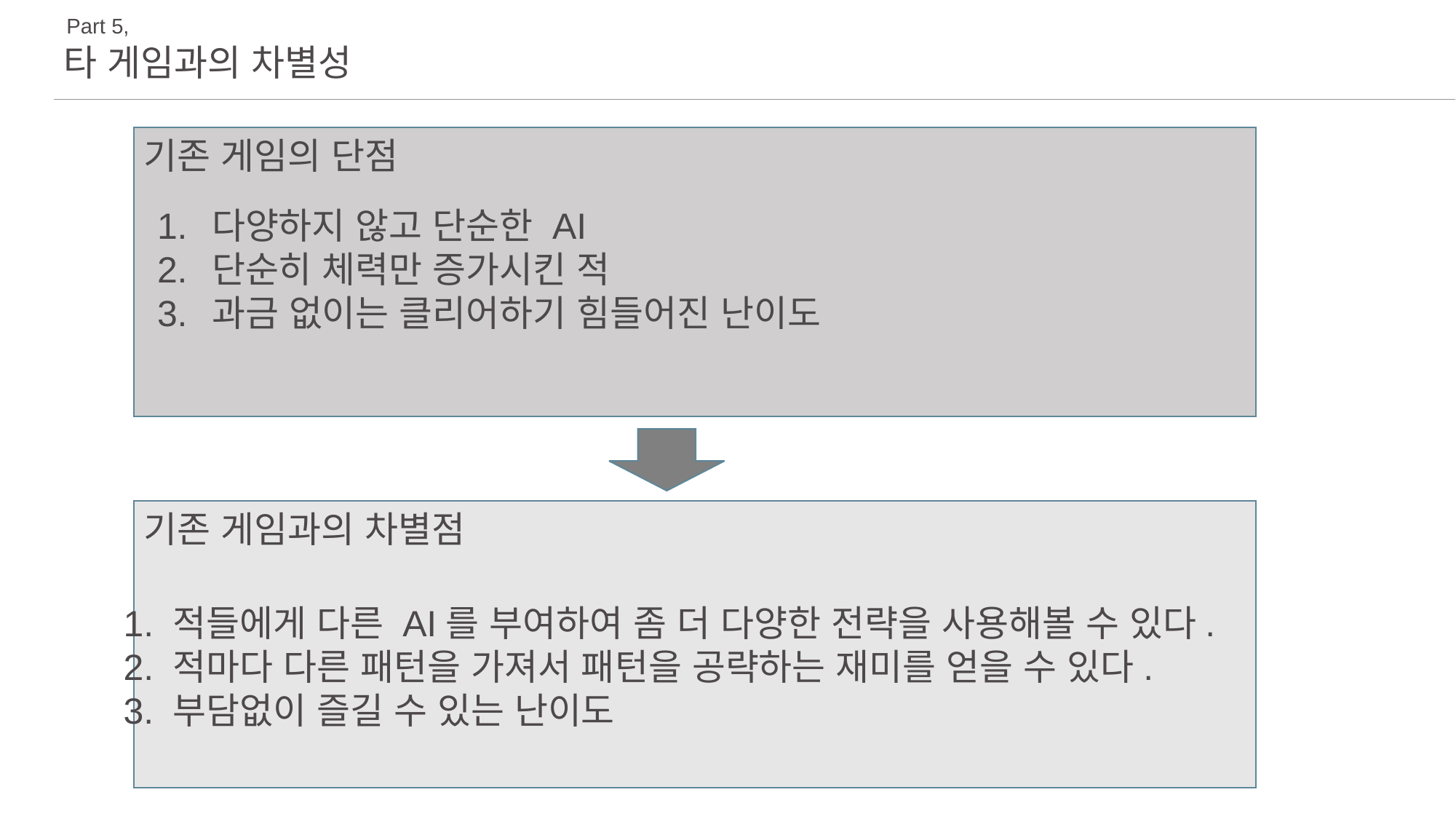

Part 5,
타 게임과의 차별성
기존 게임의 단점

다양하지 않고 단순한 AI
단순히 체력만 증가시킨 적
과금 없이는 클리어하기 힘들어진 난이도

기존 게임과의 차별점
1. 적들에게 다른 AI를 부여하여 좀 더 다양한 전략을 사용해볼 수 있다.
2. 적마다 다른 패턴을 가져서 패턴을 공략하는 재미를 얻을 수 있다.
3. 부담없이 즐길 수 있는 난이도